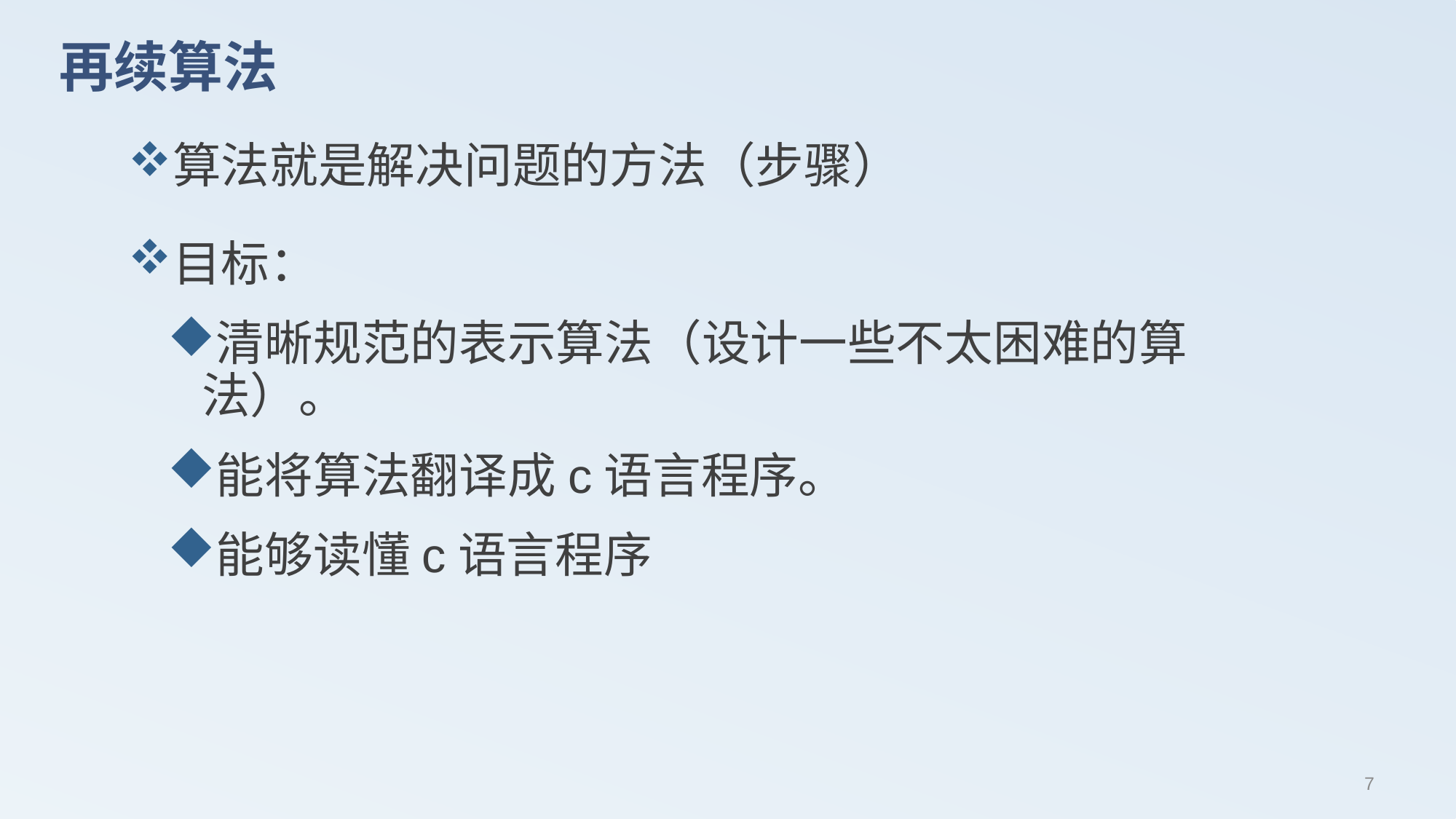

# 再续算法
算法就是解决问题的方法（步骤）
目标：
清晰规范的表示算法（设计一些不太困难的算法）。
能将算法翻译成c语言程序。
能够读懂c语言程序